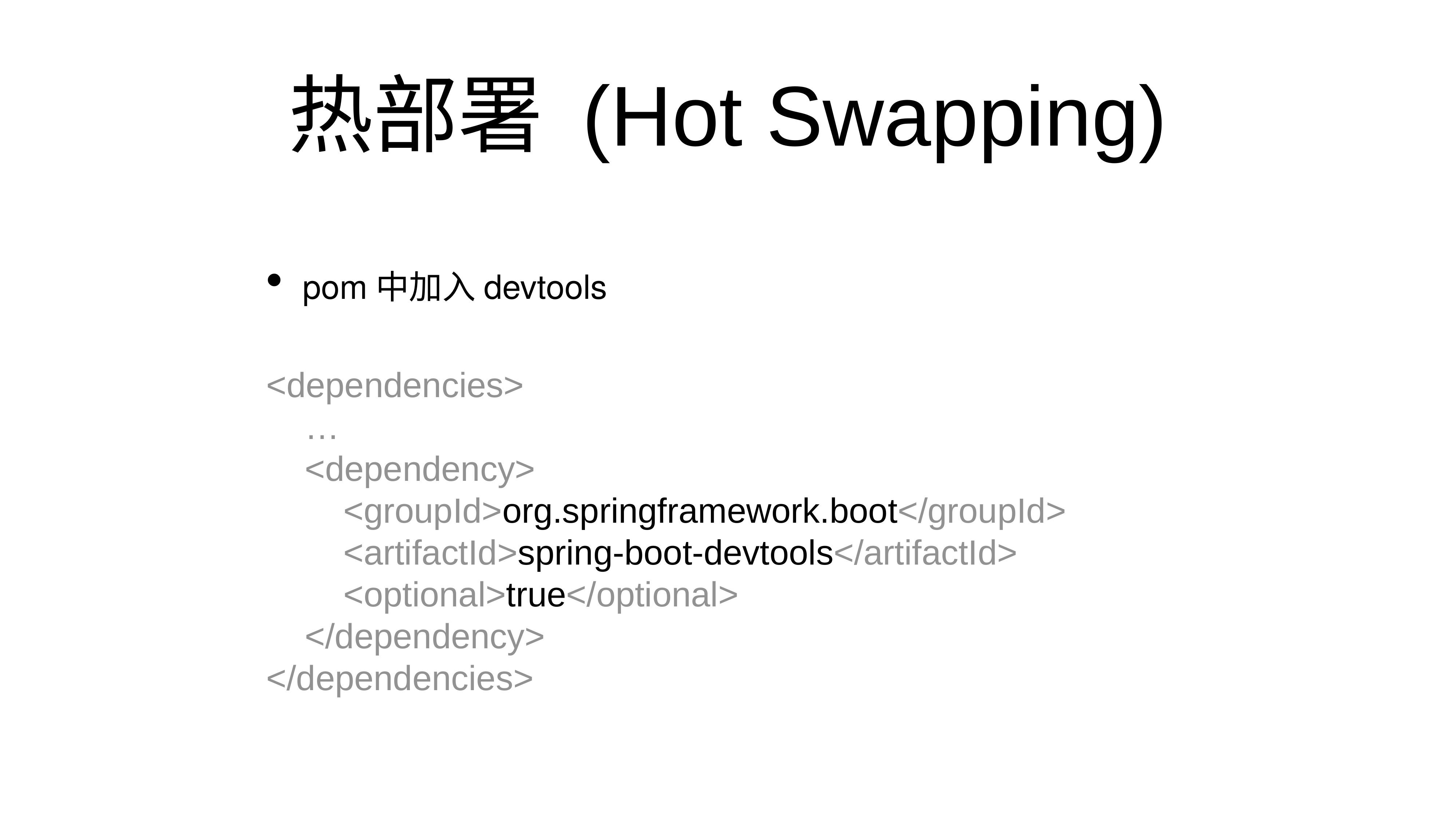

# 热部署 (Hot Swapping)
pom中加入devtools

<dependencies>
    …
    <dependency>
        <groupId>org.springframework.boot</groupId>
        <artifactId>spring-boot-devtools</artifactId>
        <optional>true</optional>
    </dependency>
</dependencies>